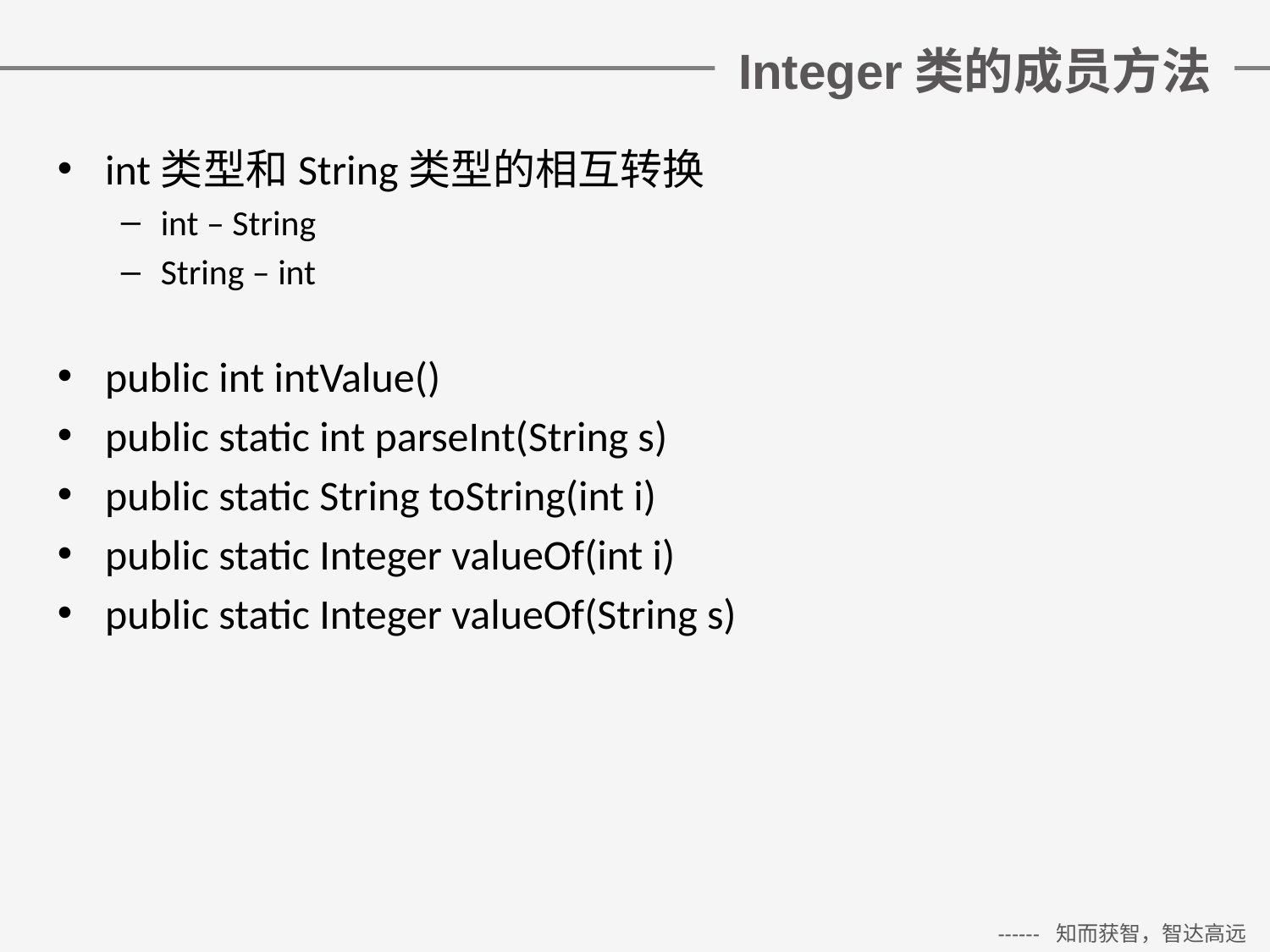

# Integer类的成员方法
int类型和String类型的相互转换
int – String
String – int

public int intValue()
public static int parseInt(String s)
public static String toString(int i)
public static Integer valueOf(int i)
public static Integer valueOf(String s)